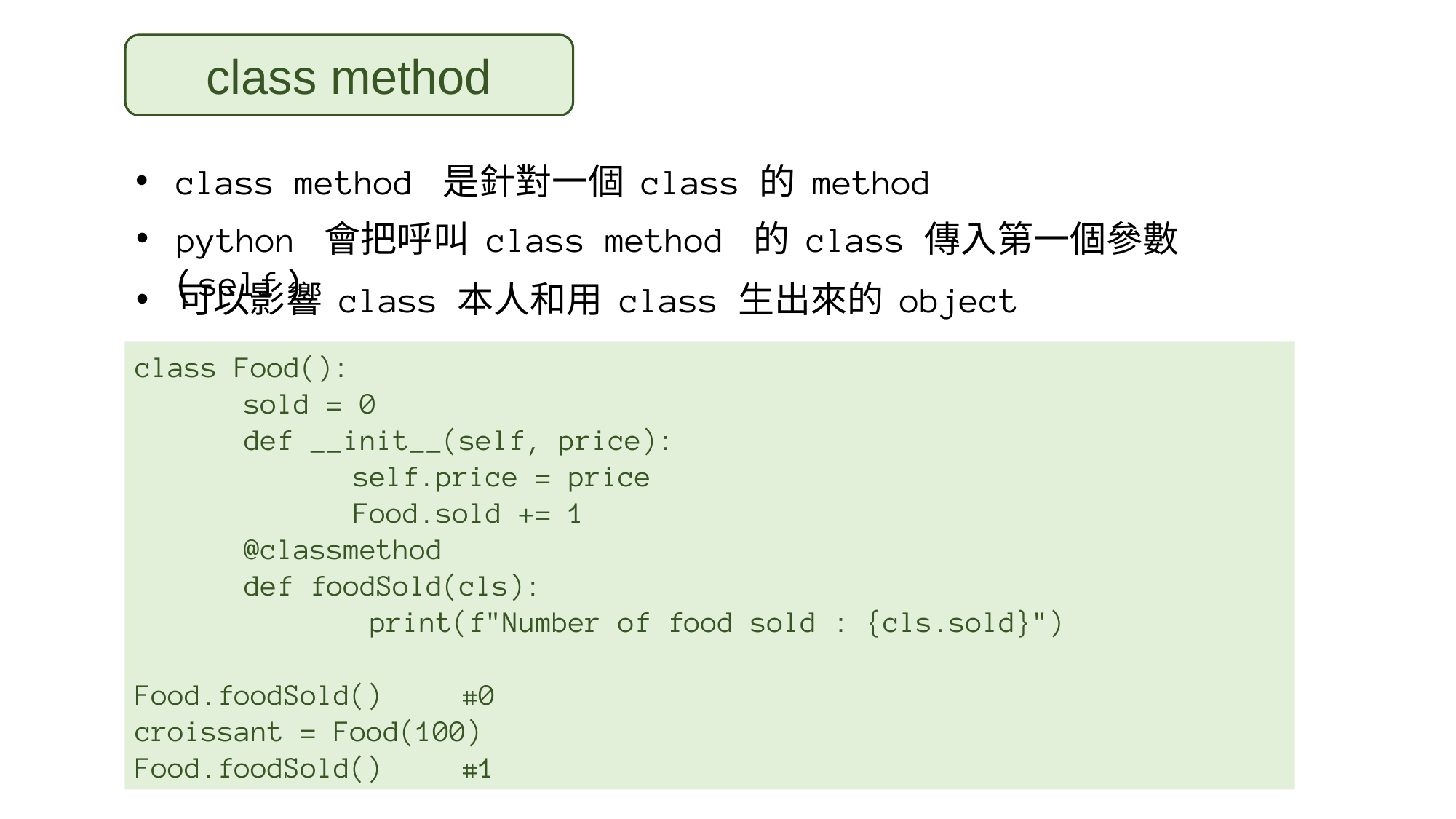

class method
class method 是針對一個 class 的 method

python 會把呼叫 class method 的 class 傳入第一個參數 ( self )
可以影響 class 本人和用 class 生出來的 object
class Food():
	sold = 0
	def __init__(self, price):
		self.price = price
		Food.sold += 1
	@classmethod
	def foodSold(cls):
		 print(f"Number of food sold : {cls.sold}")

Food.foodSold()	#0
croissant = Food(100)
Food.foodSold()	#1